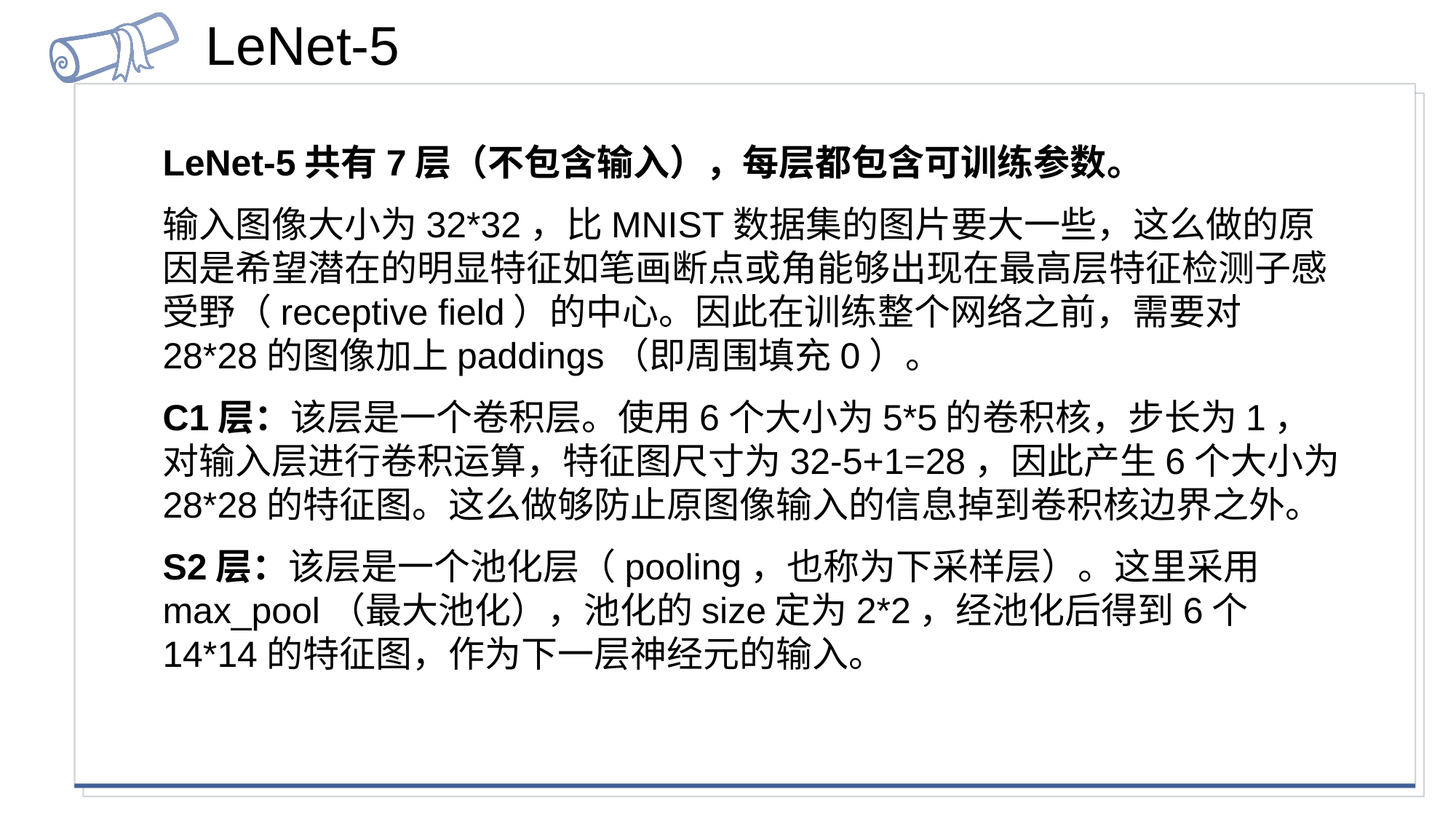

LeNet-5
LeNet-5共有7层（不包含输入），每层都包含可训练参数。
输入图像大小为32*32，比MNIST数据集的图片要大一些，这么做的原因是希望潜在的明显特征如笔画断点或角能够出现在最高层特征检测子感受野（receptive field）的中心。因此在训练整个网络之前，需要对28*28的图像加上paddings（即周围填充0）。
C1层：该层是一个卷积层。使用6个大小为5*5的卷积核，步长为1，对输入层进行卷积运算，特征图尺寸为32-5+1=28，因此产生6个大小为28*28的特征图。这么做够防止原图像输入的信息掉到卷积核边界之外。
S2层：该层是一个池化层（pooling，也称为下采样层）。这里采用max_pool（最大池化），池化的size定为2*2，经池化后得到6个14*14的特征图，作为下一层神经元的输入。